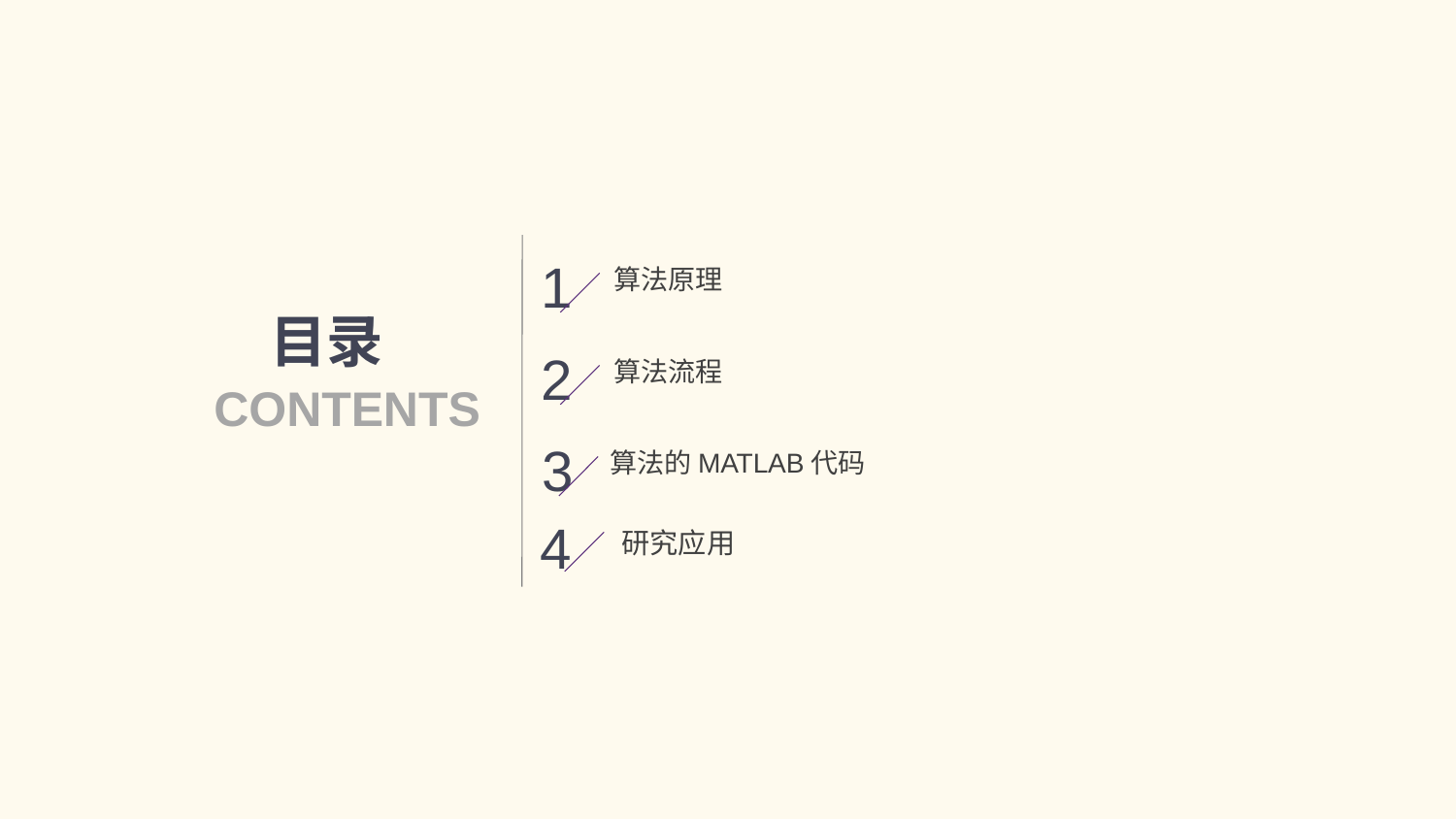

1
算法原理
目录
2
算法流程
CONTENTS
3
算法的MATLAB代码
4
研究应用